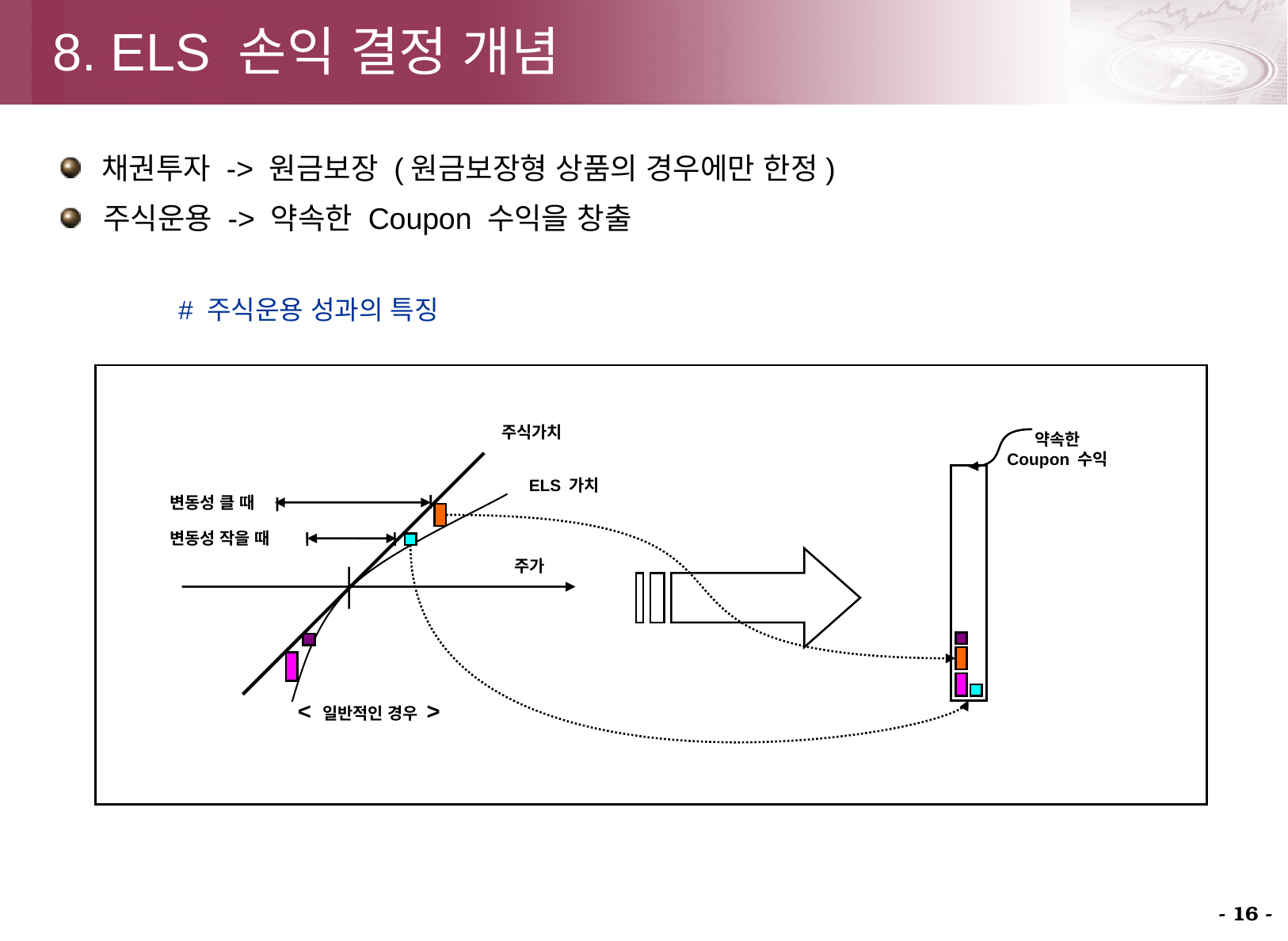

8. ELS 손익 결정 개념
 채권투자 -> 원금보장 (원금보장형 상품의 경우에만 한정)
 주식운용 -> 약속한 Coupon 수익을 창출

	# 주식운용 성과의 특징

주식가치
약속한 Coupon 수익

ELS 가치
변동성 클 때

변동성 작을 때

주가

< 일반적인 경우 >